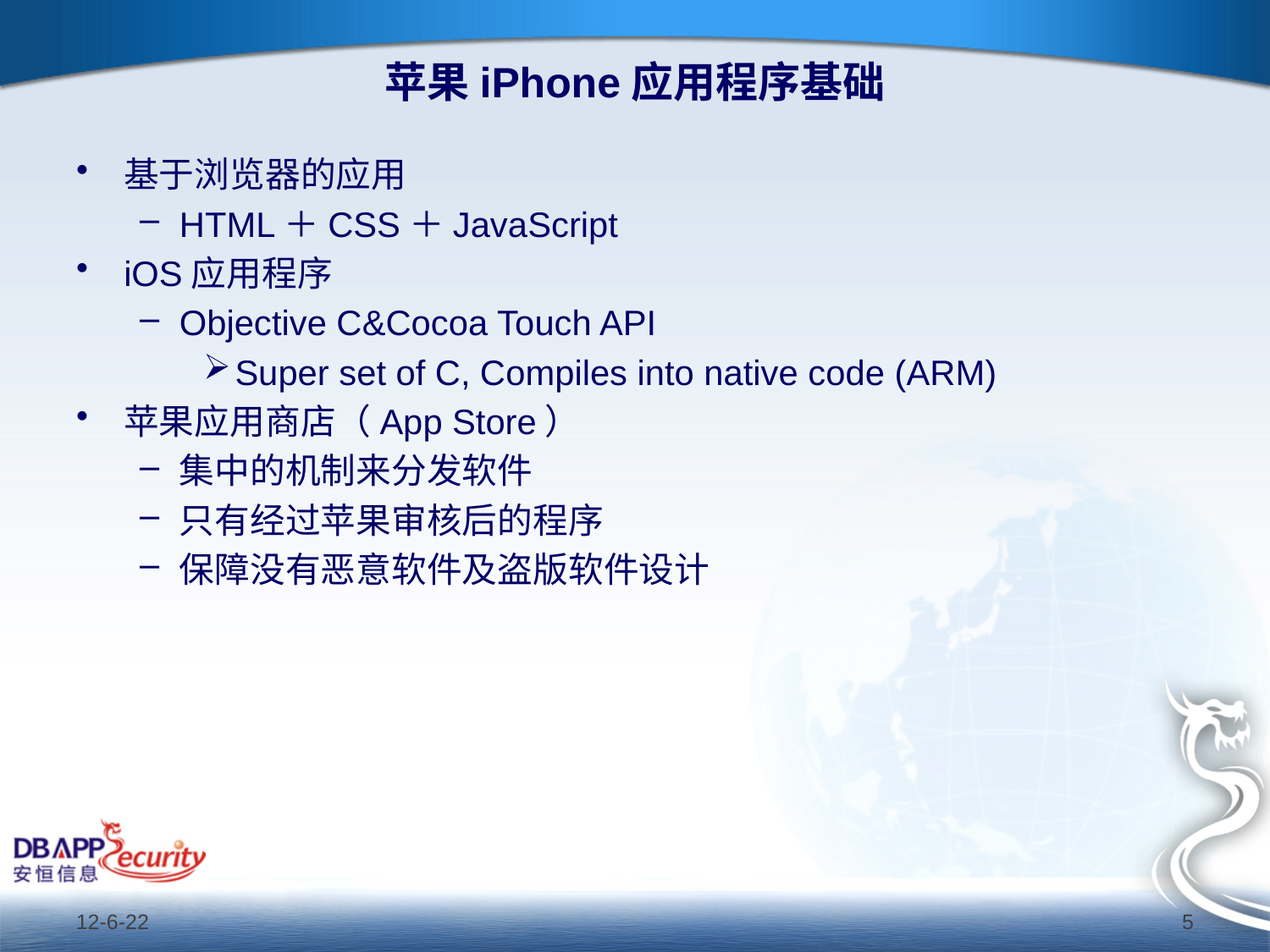

# 苹果iPhone应用程序基础
基于浏览器的应用
HTML＋CSS＋JavaScript
iOS应用程序
Objective C&Cocoa Touch API
Super set of C, Compiles into native code (ARM)
苹果应用商店（App Store）
集中的机制来分发软件
只有经过苹果审核后的程序
保障没有恶意软件及盗版软件设计